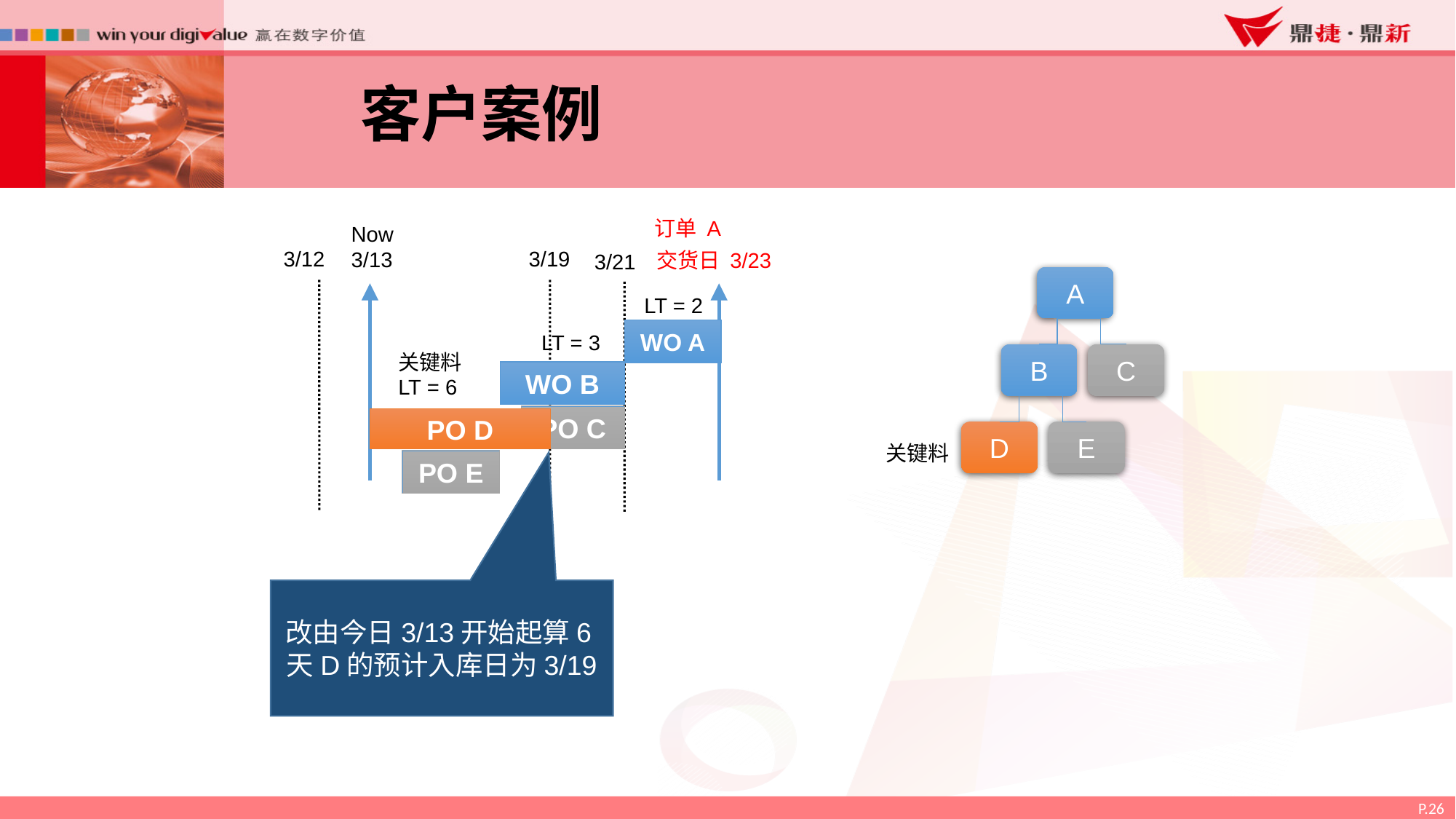

客户案例

订单 A
Now
3/13
3/12
3/19
交货日 3/23
3/21
A

LT = 2
WO A
LT = 3
关键料
LT = 6
B
C
WO B
PO C
PO D
D
E
关键料
PO E
改由今日3/13开始起算6天D的预计入库日为3/19